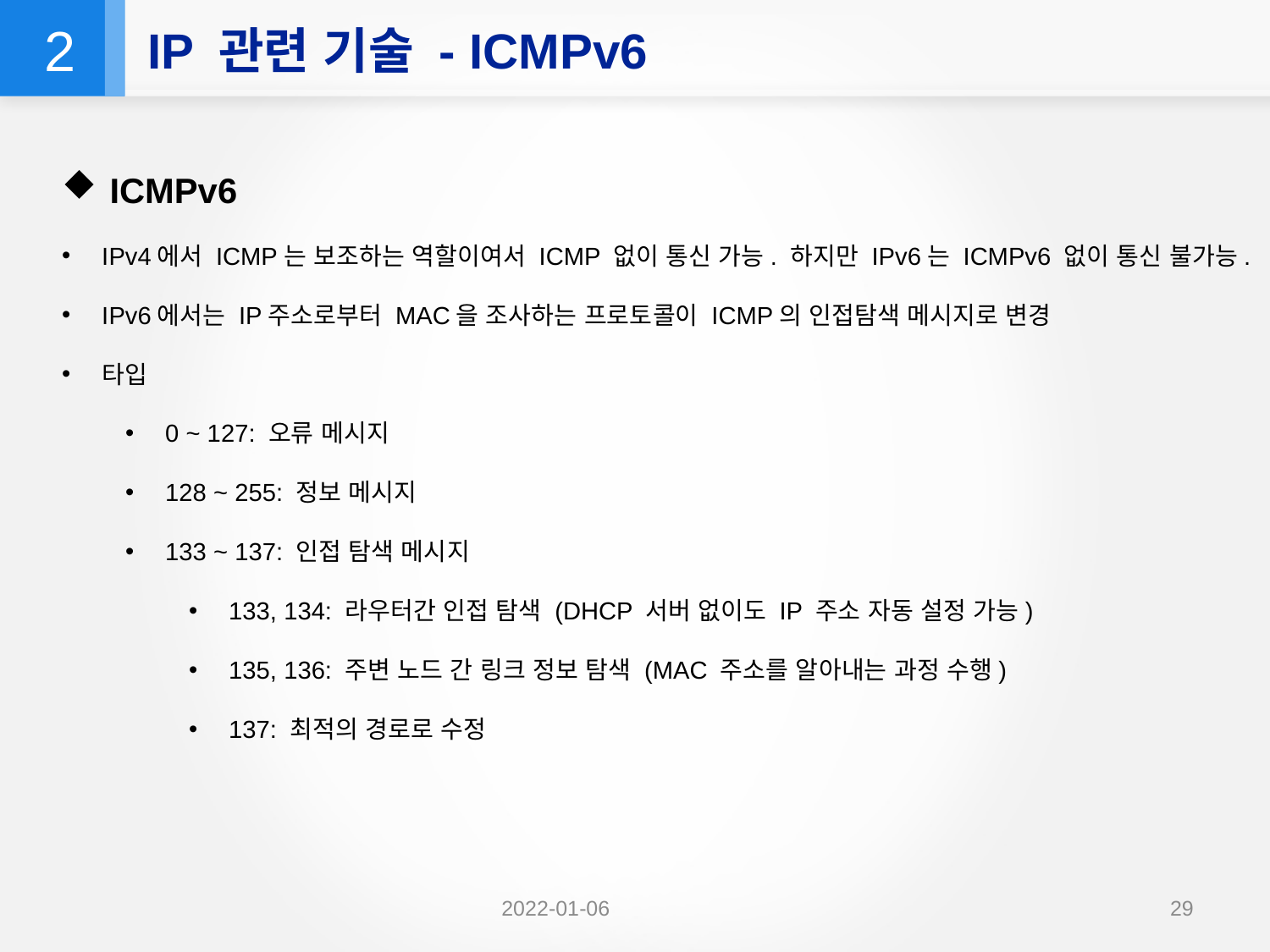

2
IP 관련 기술 - ICMPv6
ICMPv6
IPv4에서 ICMP는 보조하는 역할이여서 ICMP 없이 통신 가능. 하지만 IPv6는 ICMPv6 없이 통신 불가능.
IPv6에서는 IP주소로부터 MAC을 조사하는 프로토콜이 ICMP의 인접탐색 메시지로 변경
타입
0 ~ 127: 오류 메시지
128 ~ 255: 정보 메시지
133 ~ 137: 인접 탐색 메시지
133, 134: 라우터간 인접 탐색 (DHCP 서버 없이도 IP 주소 자동 설정 가능)
135, 136: 주변 노드 간 링크 정보 탐색 (MAC 주소를 알아내는 과정 수행)
137: 최적의 경로로 수정
2022-01-06
29